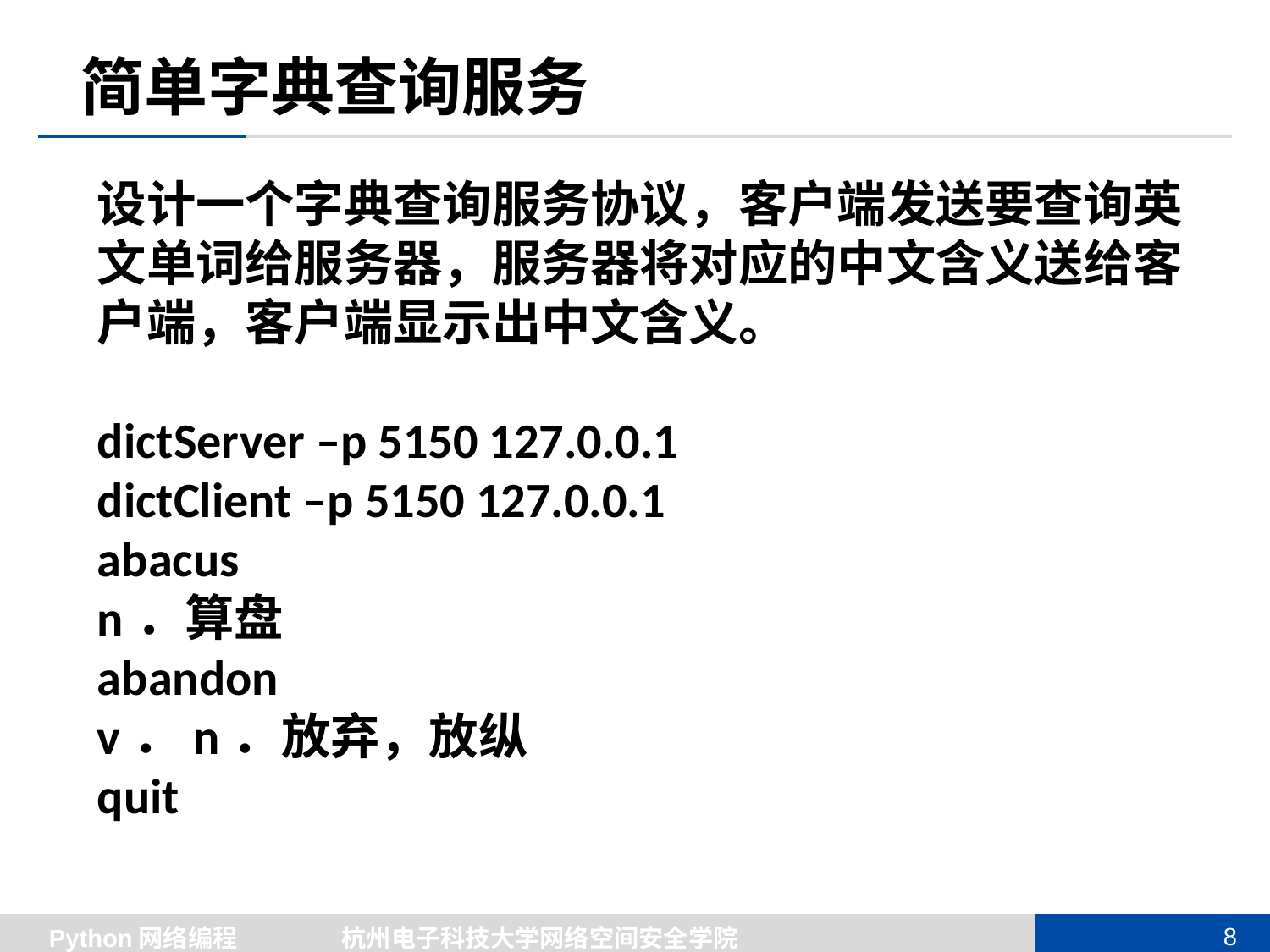

# 简单字典查询服务
设计一个字典查询服务协议，客户端发送要查询英文单词给服务器，服务器将对应的中文含义送给客户端，客户端显示出中文含义。

dictServer –p 5150 127.0.0.1
dictClient –p 5150 127.0.0.1
abacus
n．算盘
abandon
v．n．放弃，放纵
quit